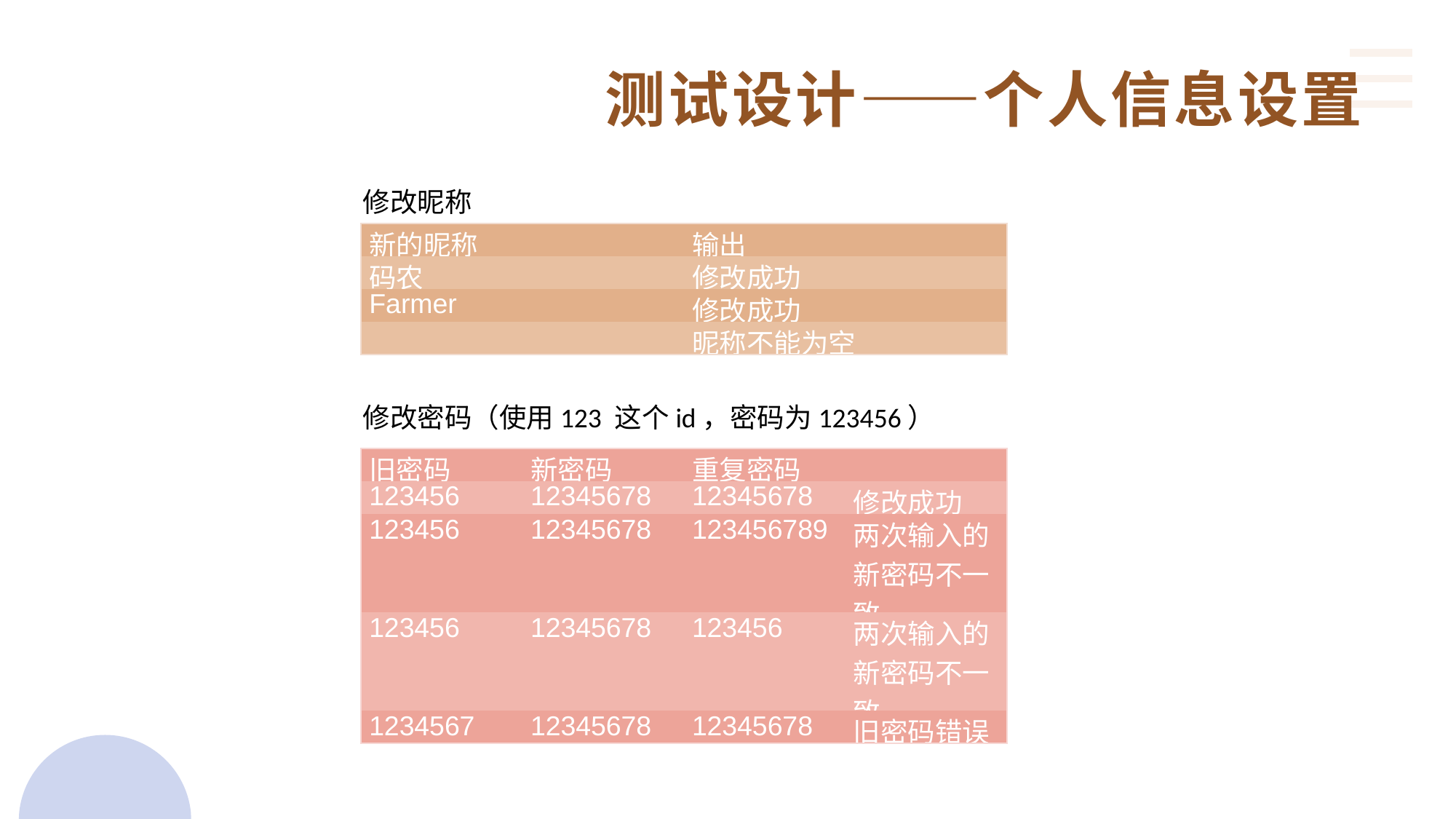

测试设计——个人信息设置
修改昵称
| 新的昵称 | 输出 |
| --- | --- |
| 码农 | 修改成功 |
| Farmer | 修改成功 |
|  | 昵称不能为空 |

修改密码（使用123 这个id，密码为123456）
| 旧密码 | 新密码 | 重复密码 |  |
| --- | --- | --- | --- |
| 123456 | 12345678 | 12345678 | 修改成功 |
| 123456 | 12345678 | 123456789 | 两次输入的新密码不一致 |
| 123456 | 12345678 | 123456 | 两次输入的新密码不一致 |
| 1234567 | 12345678 | 12345678 | 旧密码错误 |